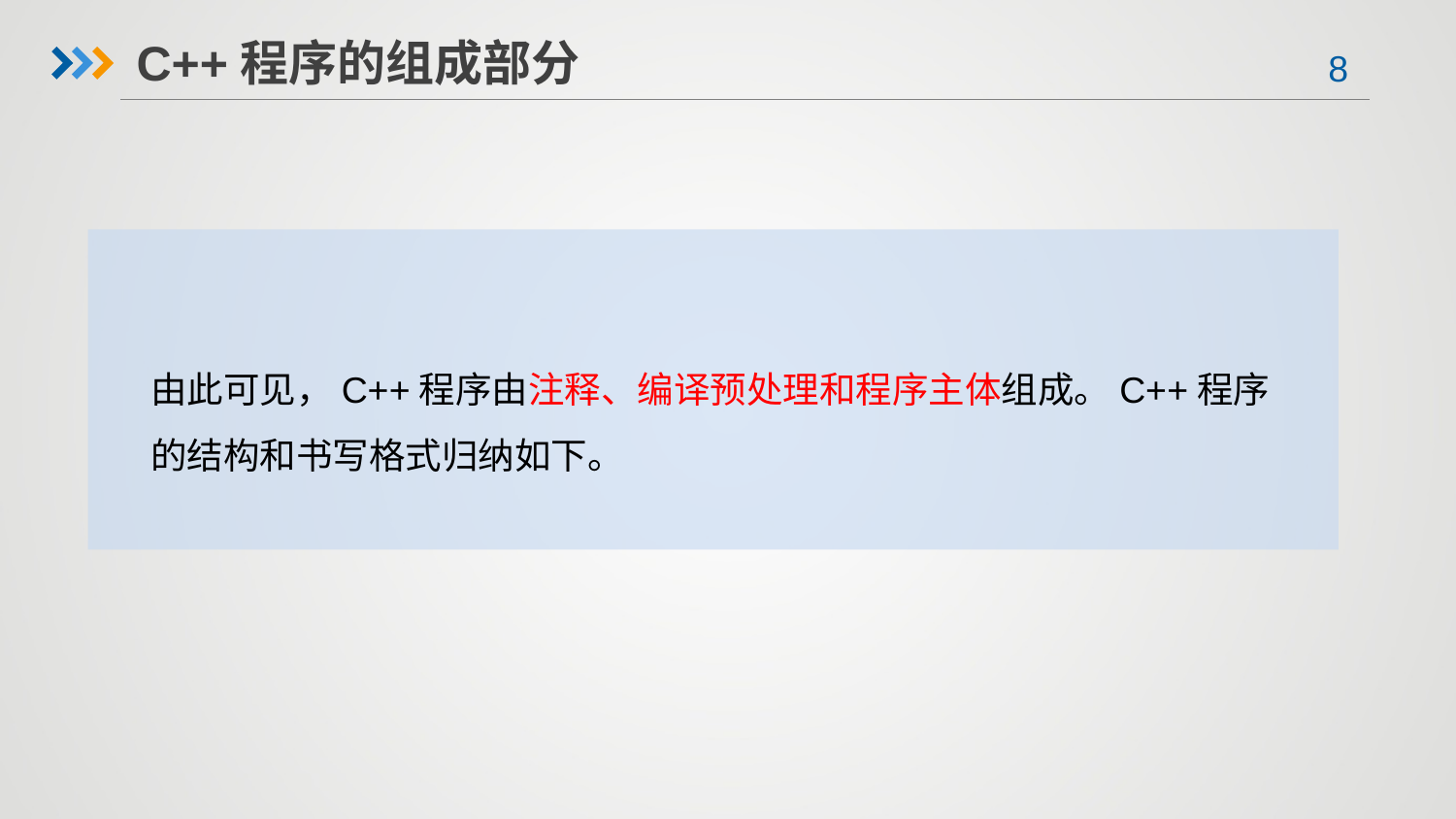

C++程序的组成部分

由此可见，C++程序由注释、编译预处理和程序主体组成。C++程序的结构和书写格式归纳如下。